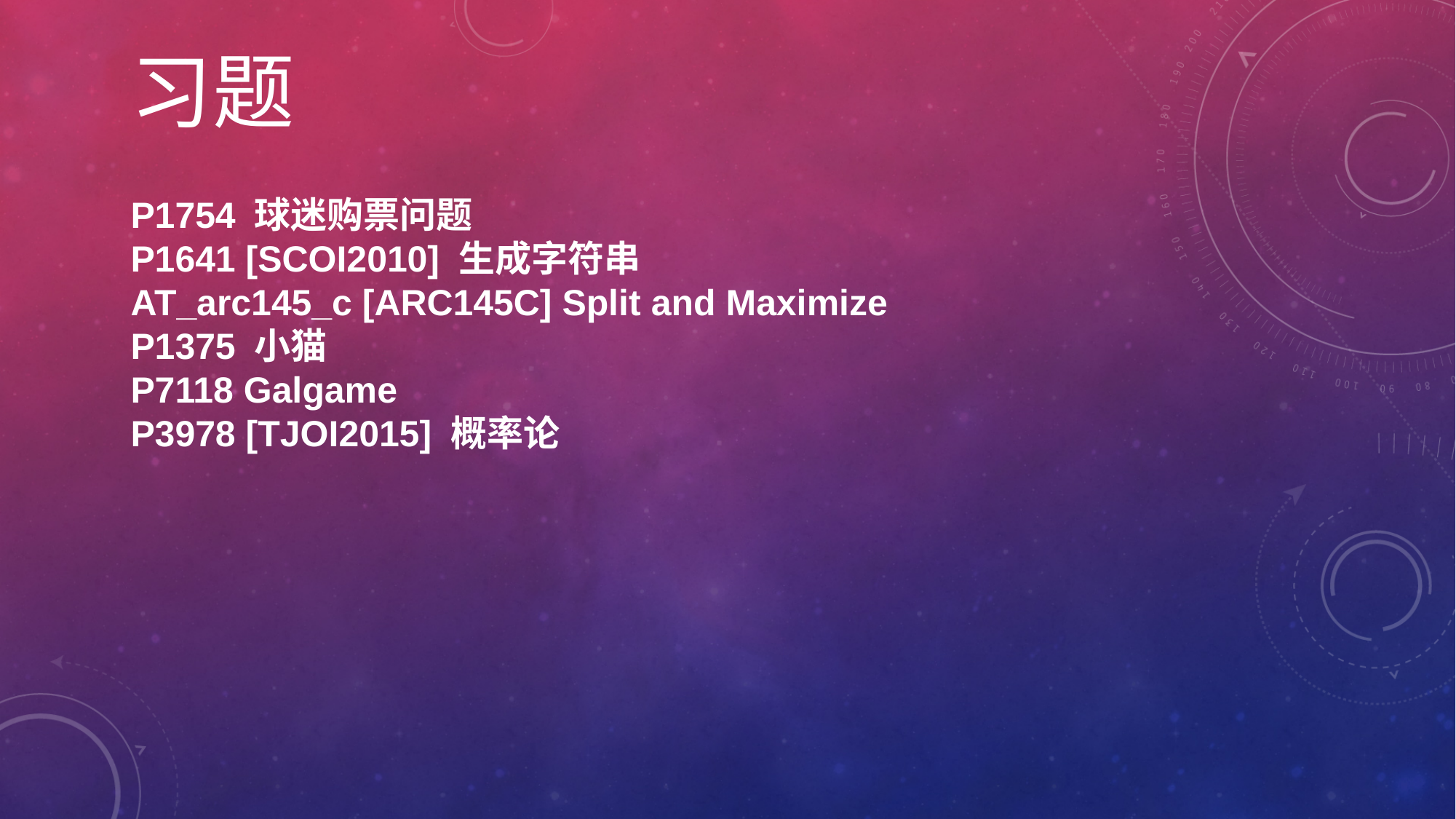

习题
P1754 球迷购票问题
P1641 [SCOI2010] 生成字符串
AT_arc145_c [ARC145C] Split and Maximize
P1375 小猫
P7118 Galgame
P3978 [TJOI2015] 概率论